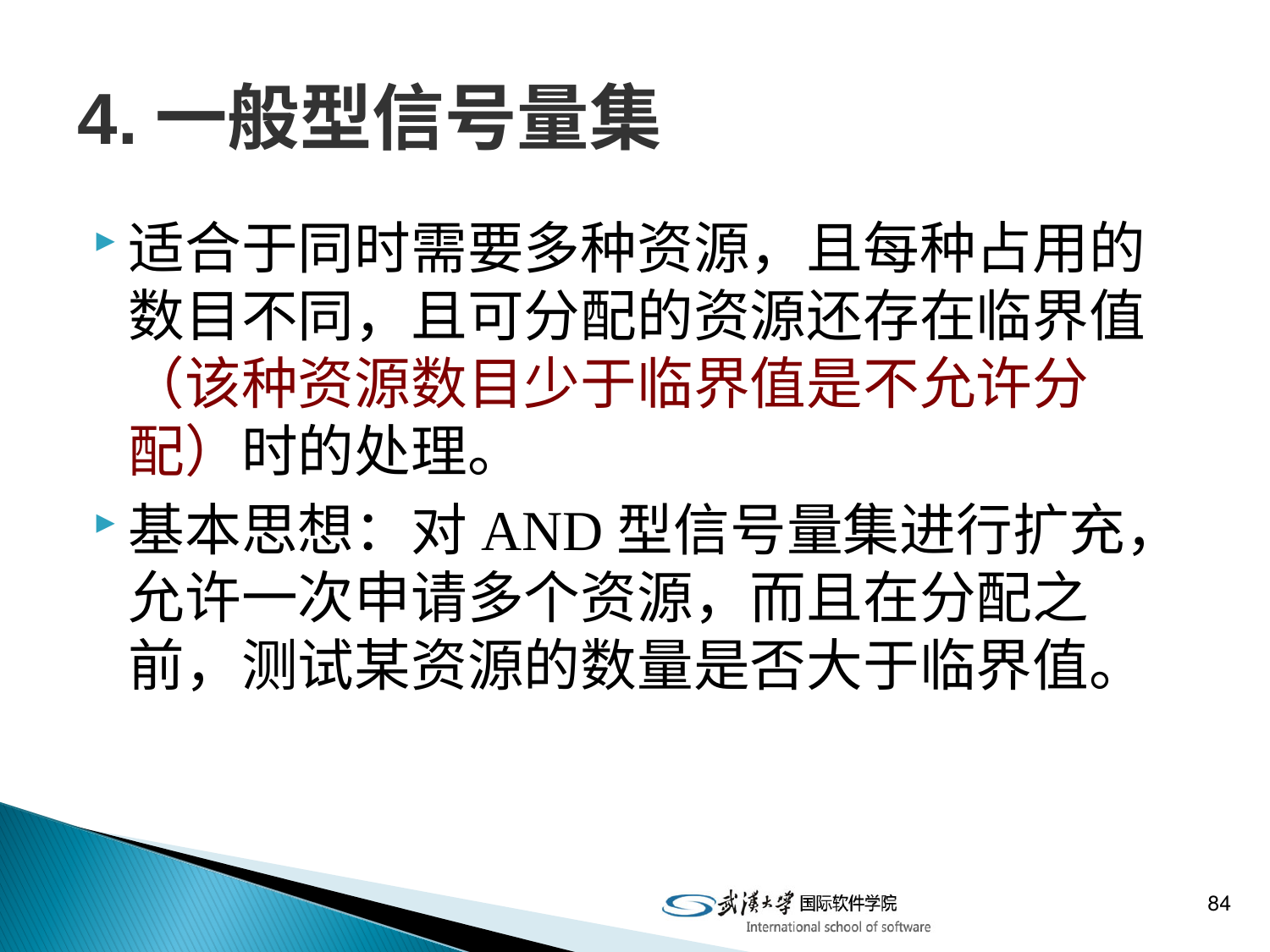

# 4.一般型信号量集
适合于同时需要多种资源，且每种占用的数目不同，且可分配的资源还存在临界值（该种资源数目少于临界值是不允许分配）时的处理。
基本思想：对AND型信号量集进行扩充，允许一次申请多个资源，而且在分配之前，测试某资源的数量是否大于临界值。